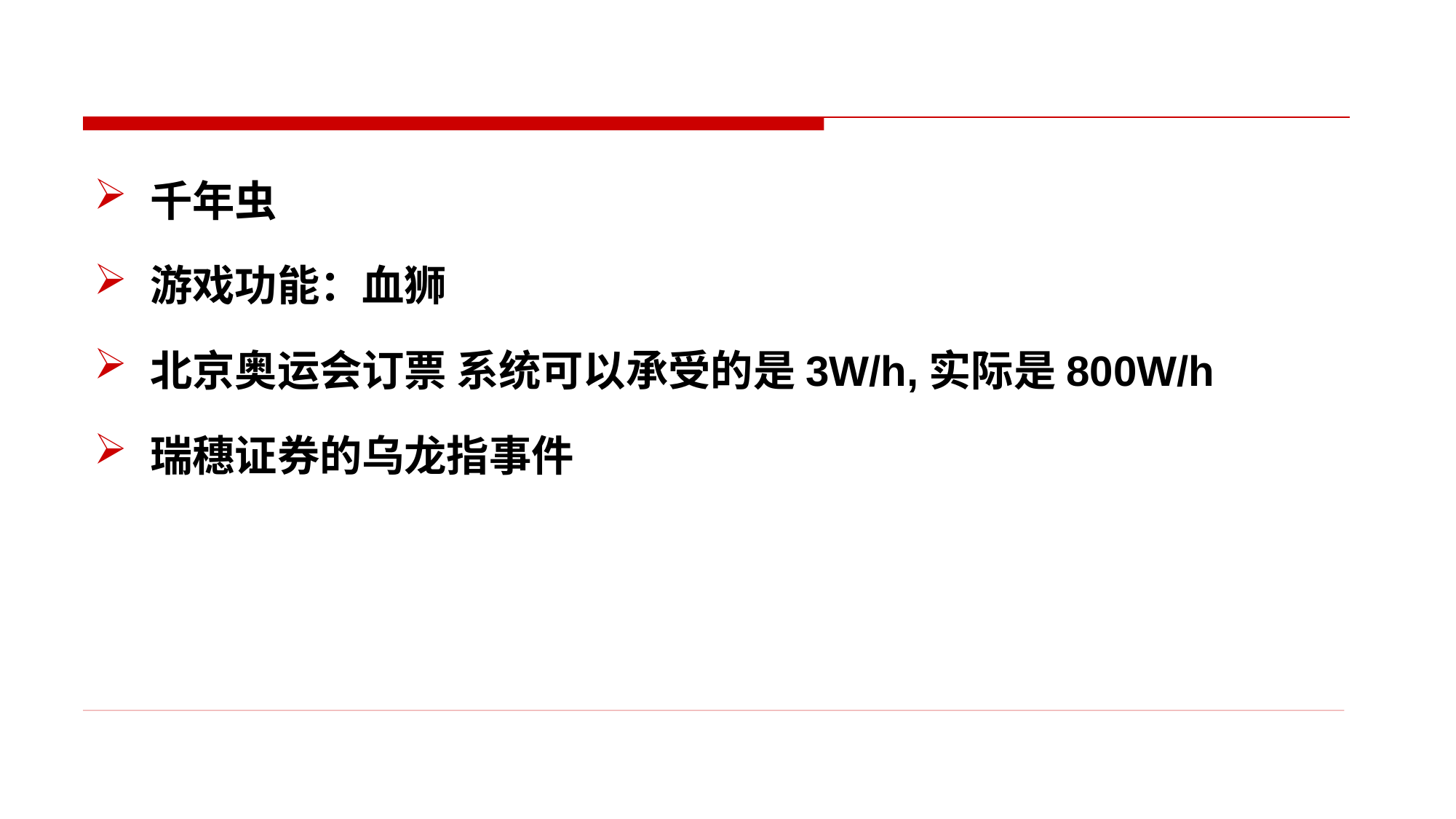

#
千年虫
游戏功能：血狮
北京奥运会订票 系统可以承受的是3W/h,实际是800W/h
瑞穗证券的乌龙指事件